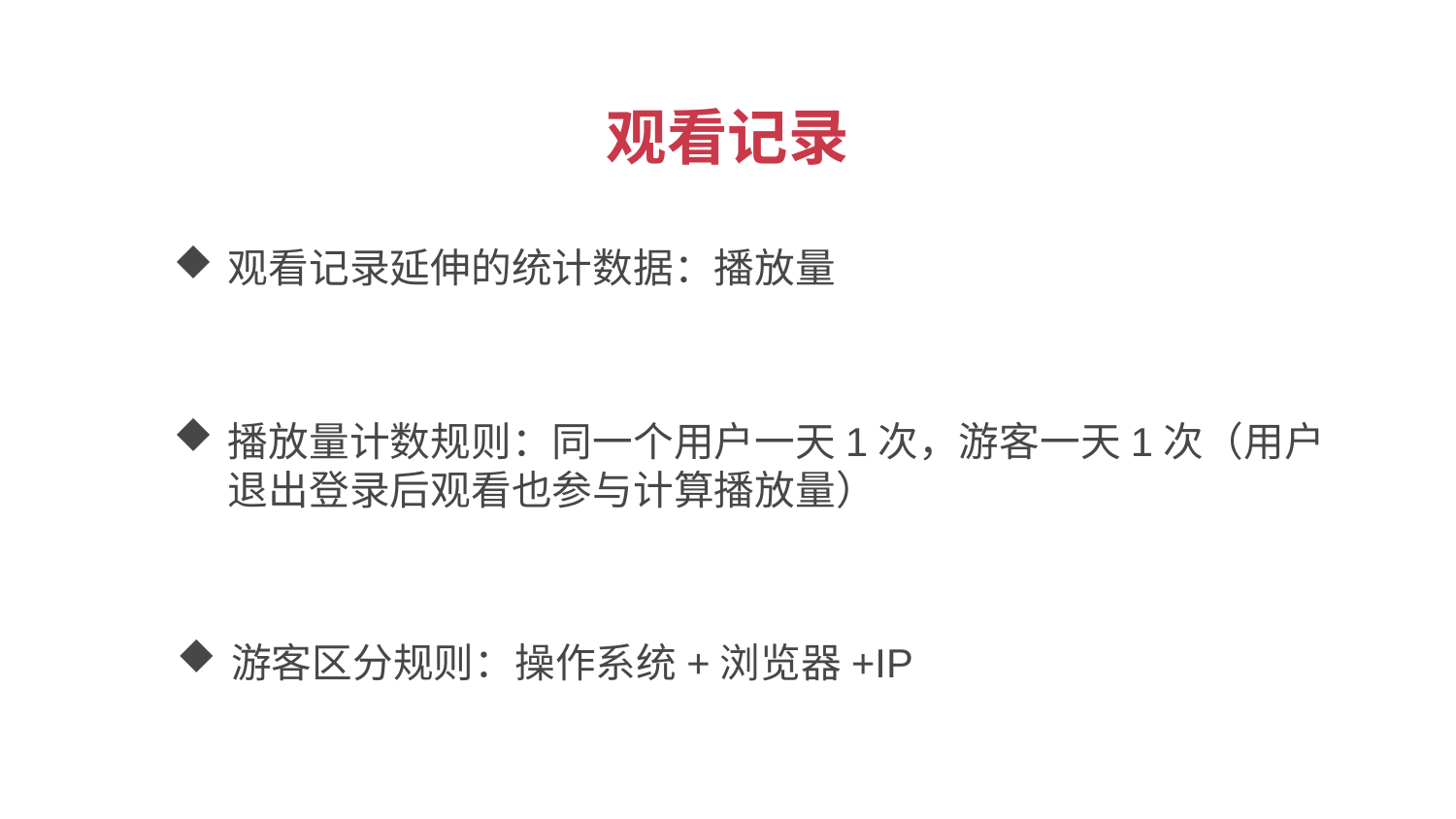

观看记录
观看记录延伸的统计数据：播放量
播放量计数规则：同一个用户一天1次，游客一天1次（用户退出登录后观看也参与计算播放量）
游客区分规则：操作系统+浏览器+IP